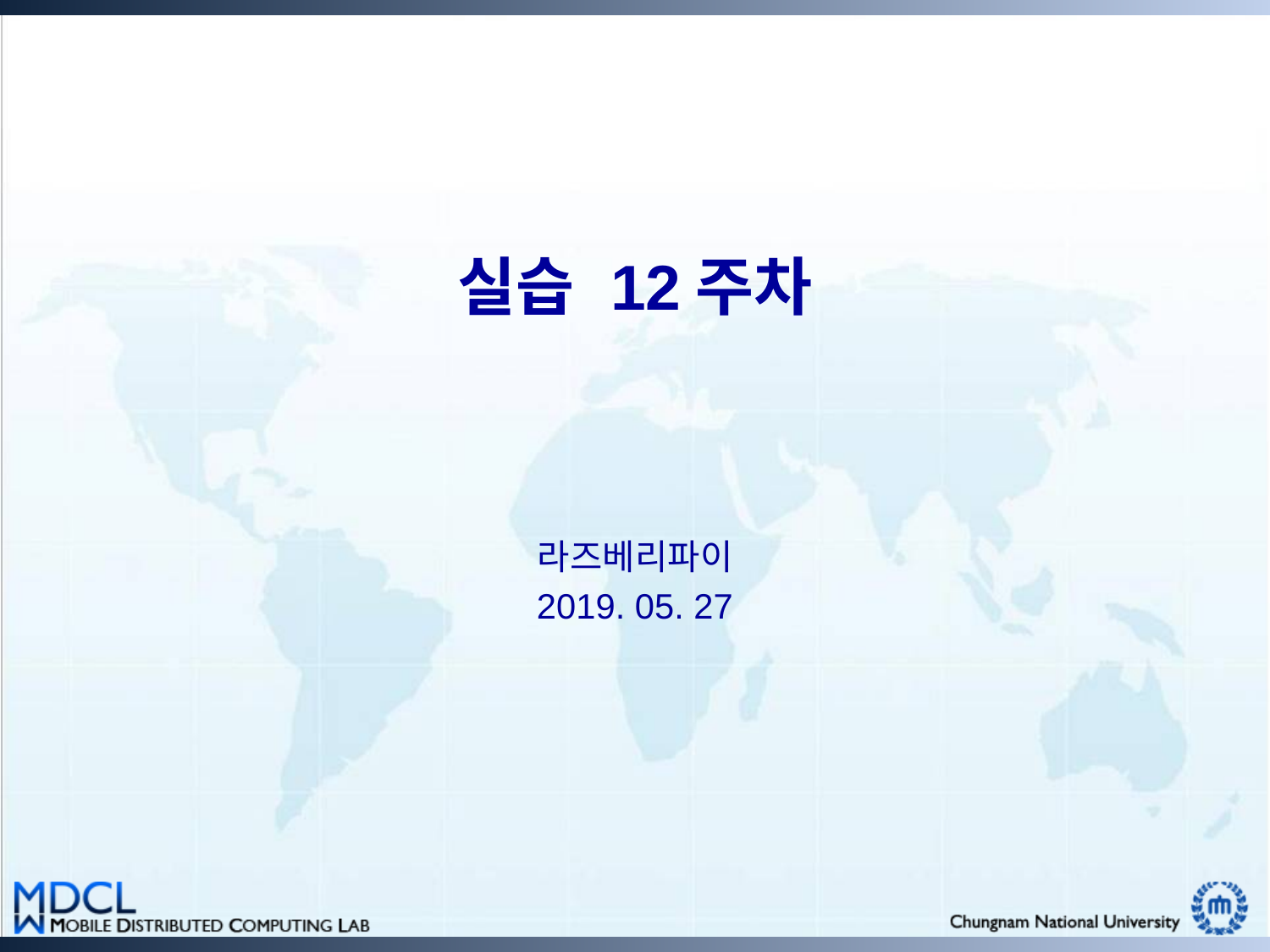

# 실습 12주차
라즈베리파이
2019. 05. 27